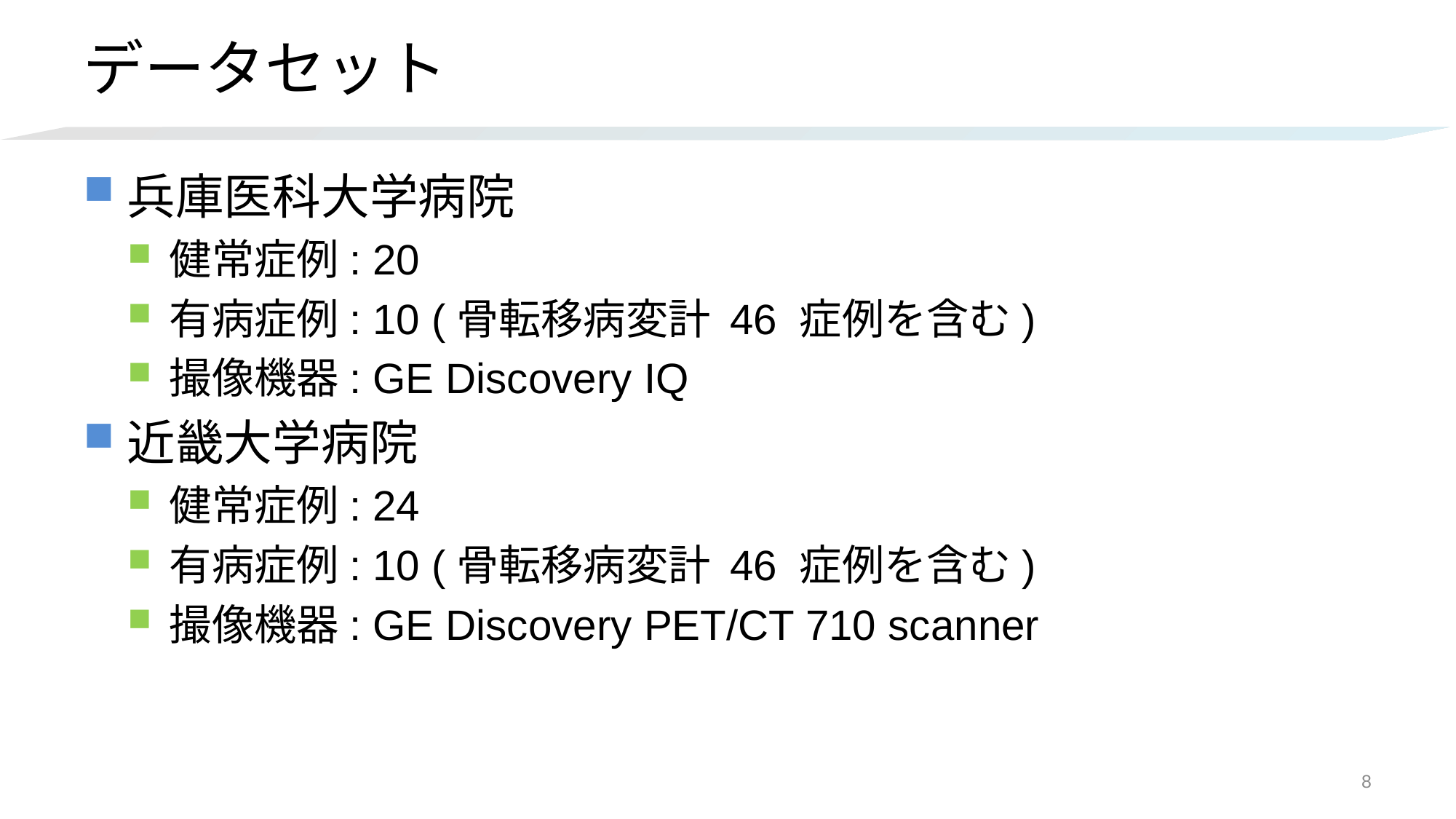

# データセット
兵庫医科大学病院
健常症例: 20
有病症例: 10 (骨転移病変計 46 症例を含む)
撮像機器: GE Discovery IQ
近畿大学病院
健常症例: 24
有病症例: 10 (骨転移病変計 46 症例を含む)
撮像機器: GE Discovery PET/CT 710 scanner
8